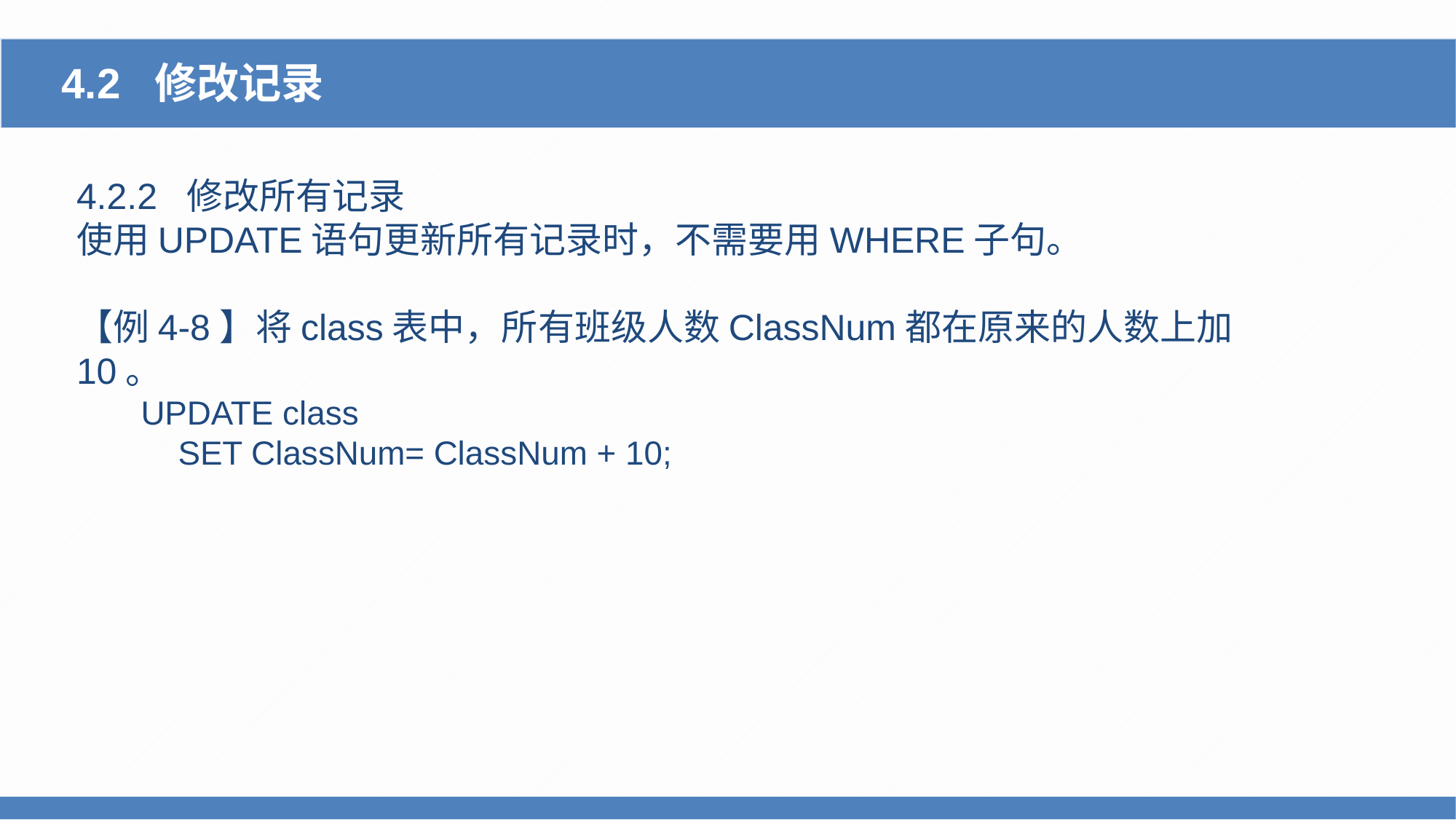

4.2  修改记录
4.2.2  修改所有记录
使用UPDATE语句更新所有记录时，不需要用WHERE子句。

【例4-8】将class表中，所有班级人数ClassNum都在原来的人数上加10。
UPDATE class
    SET ClassNum= ClassNum + 10;